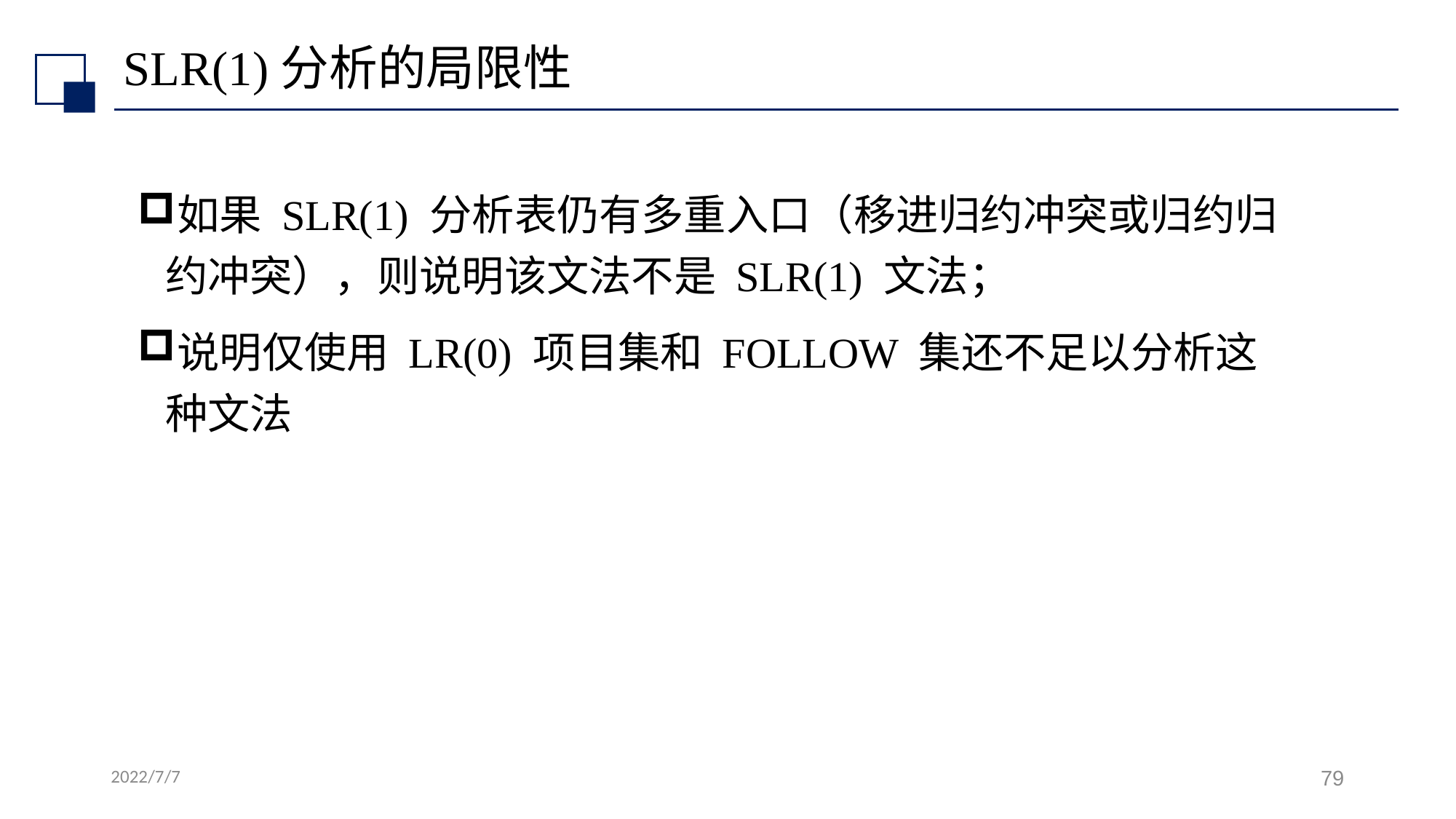

# SLR(1)分析的局限性
如果 SLR(1) 分析表仍有多重入口（移进归约冲突或归约归约冲突），则说明该文法不是 SLR(1) 文法；
说明仅使用 LR(0) 项目集和 FOLLOW 集还不足以分析这种文法
2022/7/7
79